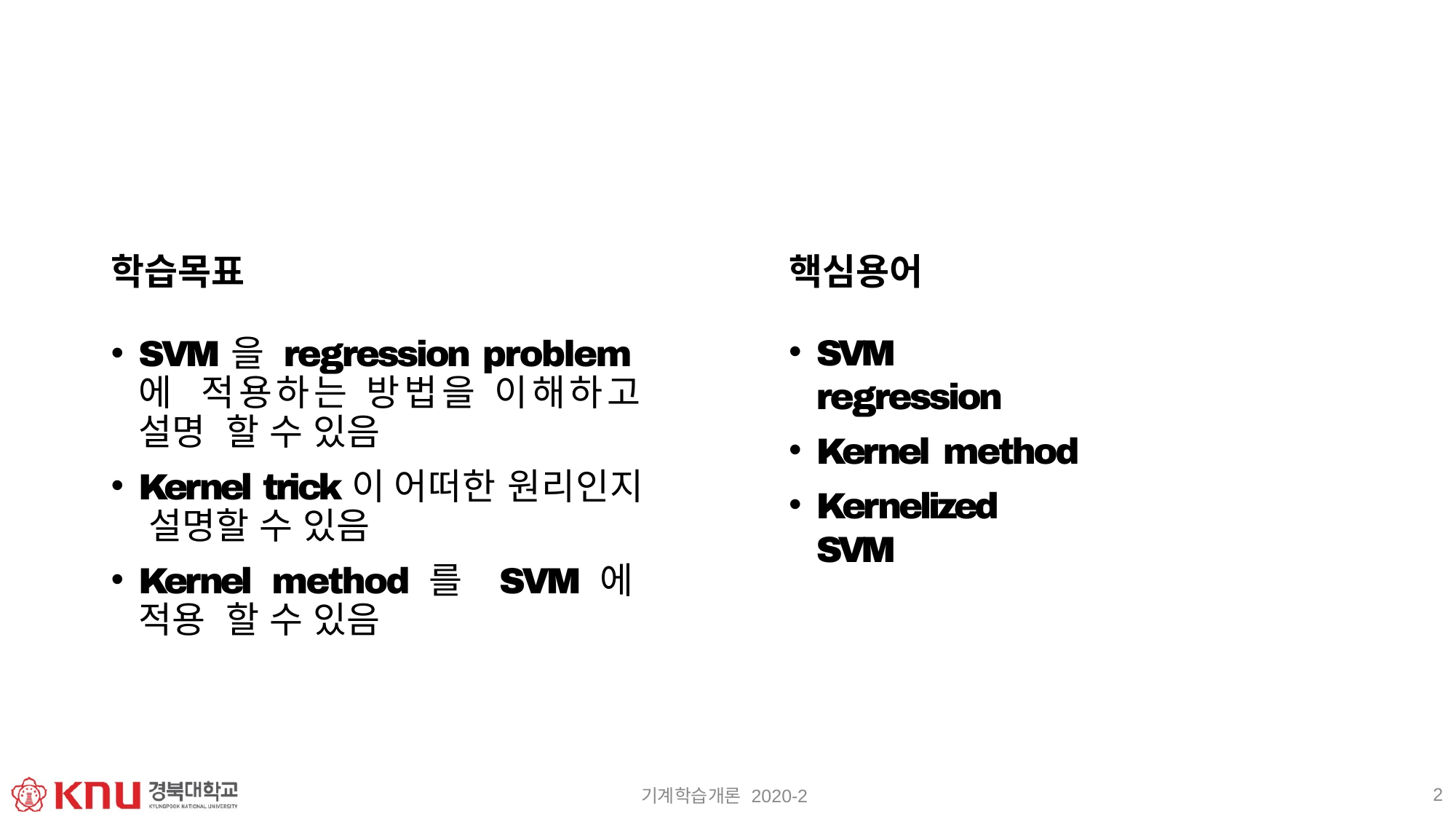

# 학습목표
핵심용어
SVM regression
Kernel method
Kernelized SVM
SVM을 regression problem에  적용하는 방법을 이해하고 설명  할 수 있음
Kernel trick이 어떠한 원리인지  설명할 수 있음
Kernel method를 SVM에 적용  할 수 있음
2
기계학습개론 2020-2